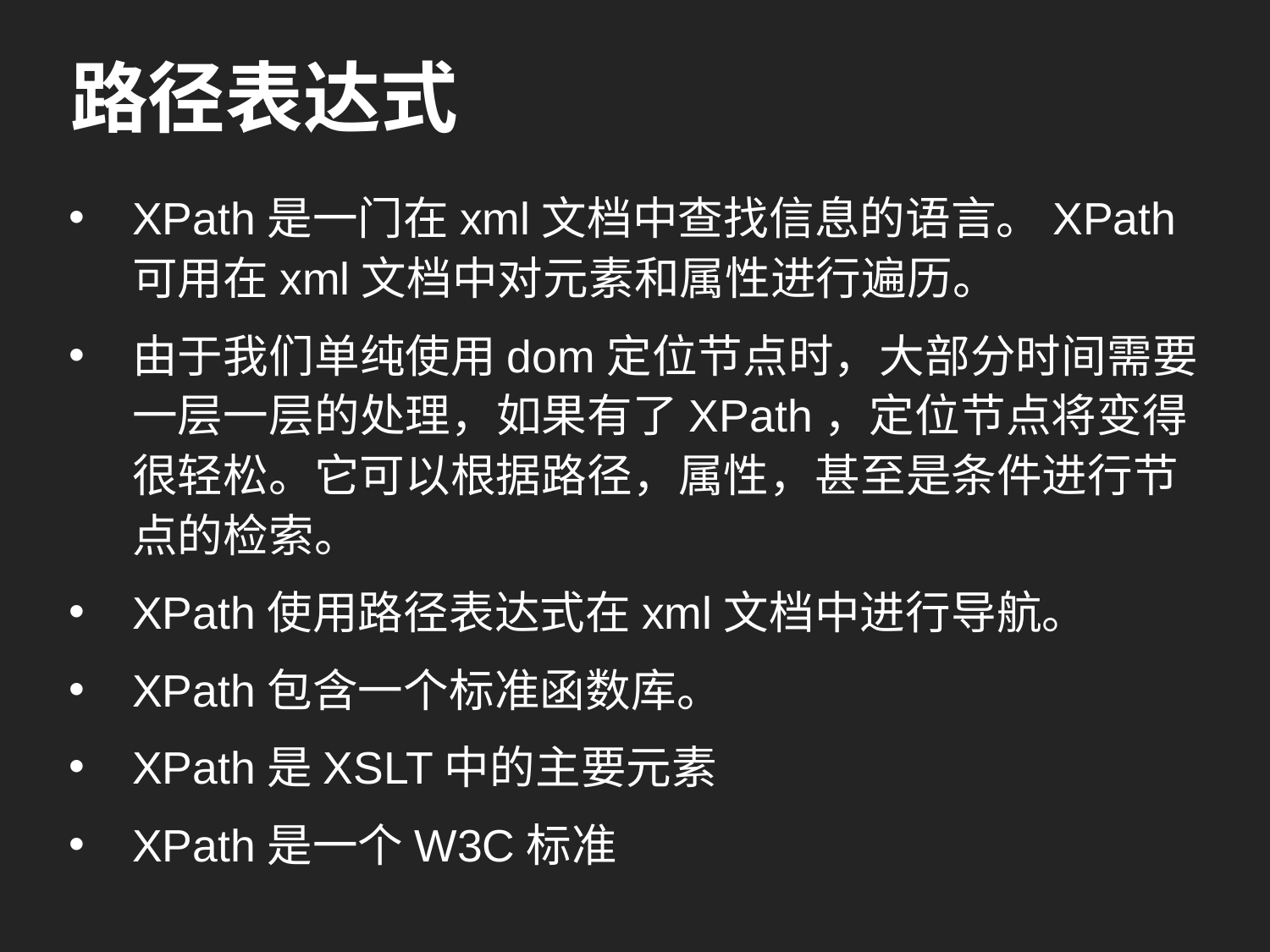

# 路径表达式
XPath是一门在xml文档中查找信息的语言。XPath可用在xml文档中对元素和属性进行遍历。
由于我们单纯使用dom定位节点时，大部分时间需要一层一层的处理，如果有了XPath，定位节点将变得很轻松。它可以根据路径，属性，甚至是条件进行节点的检索。
XPath使用路径表达式在xml文档中进行导航。
XPath包含一个标准函数库。
XPath是XSLT中的主要元素
XPath是一个W3C标准